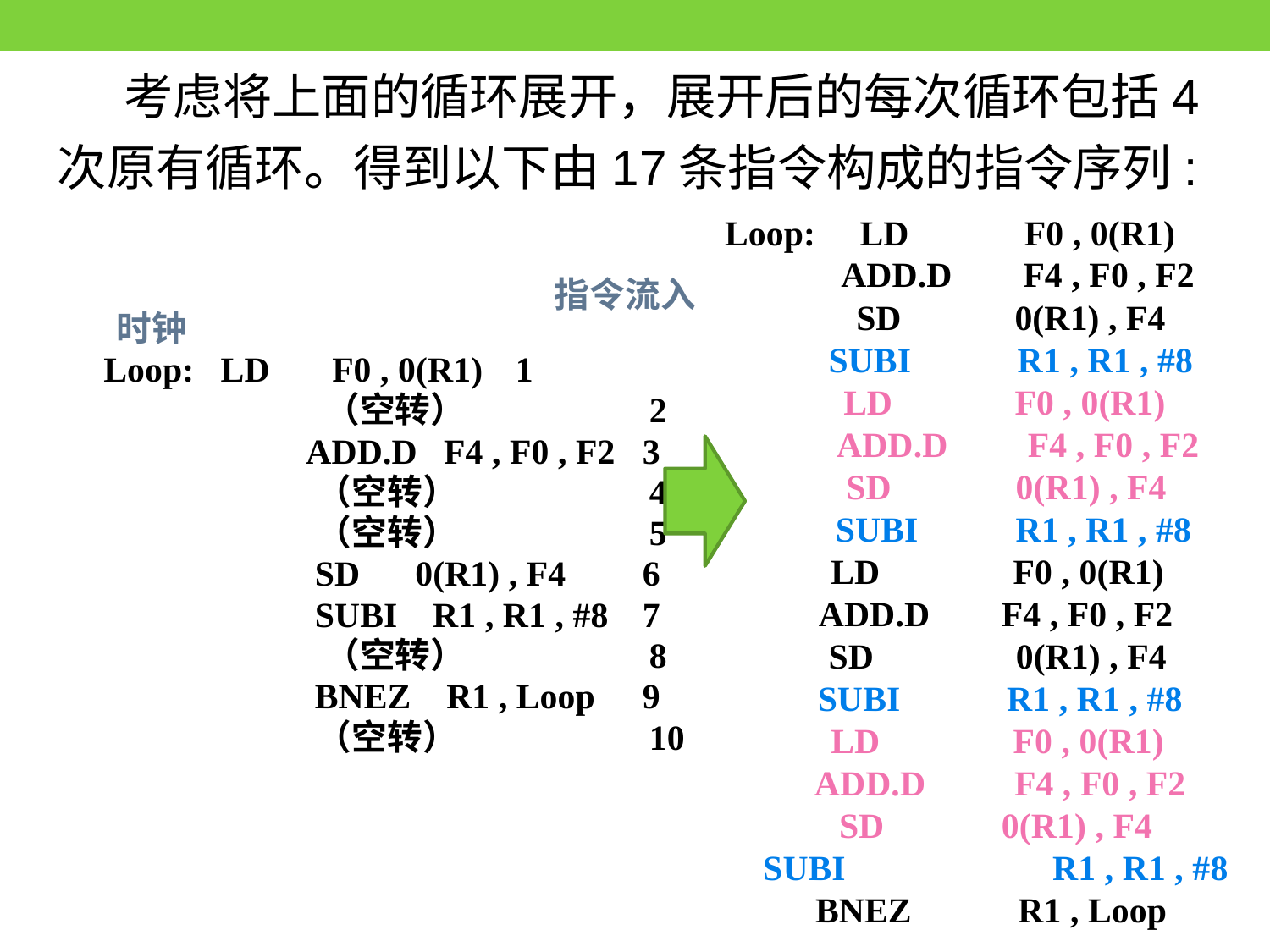

19

     考虑将上面的循环展开，展开后的每次循环包括4次原有循环。得到以下由17条指令构成的指令序列:
              Loop:     LD             F0 , 0(R1)
	          ADD.D        F4 , F0 , F2
                   SD	            0(R1) , F4
                   SUBI            R1 , R1 , #8
	       LD	            F0 , 0(R1)
	          ADD.D         F4 , F0 , F2
                  SD              0(R1) , F4
	         SUBI           R1 , R1 , #8
                LD               F0 , 0(R1)
	        ADD.D	F4 , F0 , F2
                SD                0(R1) , F4
	      SUBI            R1 , R1 , #8
                LD               F0 , 0(R1)
	      ADD.D          F4 , F0 , F2
	     SD	         0(R1) , F4
	     SUBI	         R1 , R1 , #8
	     BNEZ            R1 , Loop

				      指令流入时钟
   Loop:   LD       F0 , 0(R1)	  1
		         （空转）		  2
		       ADD.D   F4 , F0 , F2	  3
		        （空转）		  4
		        （空转）		  5
		        SD	     0(R1) , F4	  6
		        SUBI    R1 , R1 , #8	  7
		         （空转）		  8
		        BNEZ    R1 , Loop	  9
		        （空转）		  10